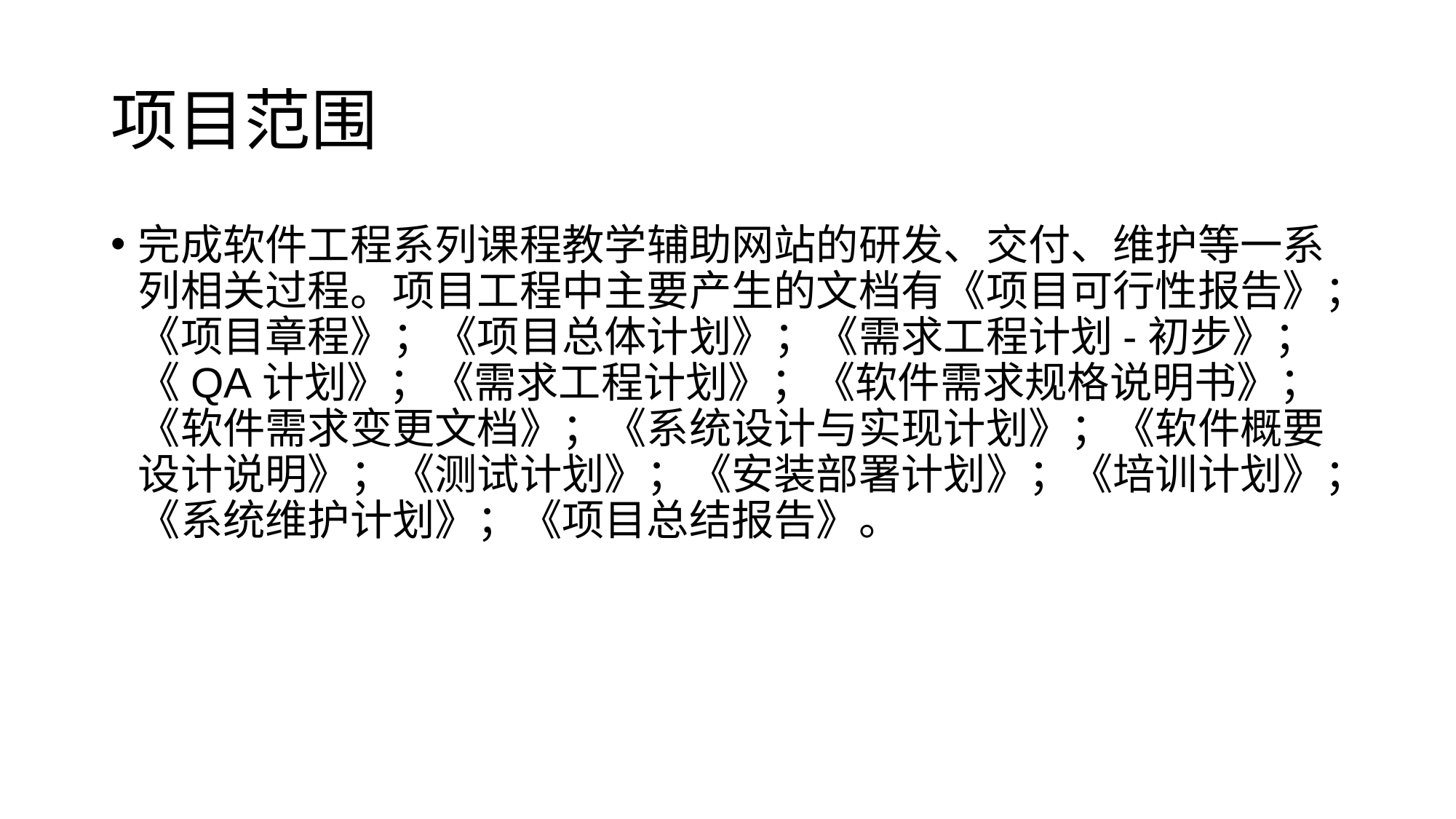

# 项目范围
完成软件工程系列课程教学辅助网站的研发、交付、维护等一系列相关过程。项目工程中主要产生的文档有《项目可行性报告》；《项目章程》；《项目总体计划》；《需求工程计划-初步》；《QA计划》；《需求工程计划》；《软件需求规格说明书》；《软件需求变更文档》；《系统设计与实现计划》；《软件概要设计说明》；《测试计划》；《安装部署计划》；《培训计划》；《系统维护计划》；《项目总结报告》。